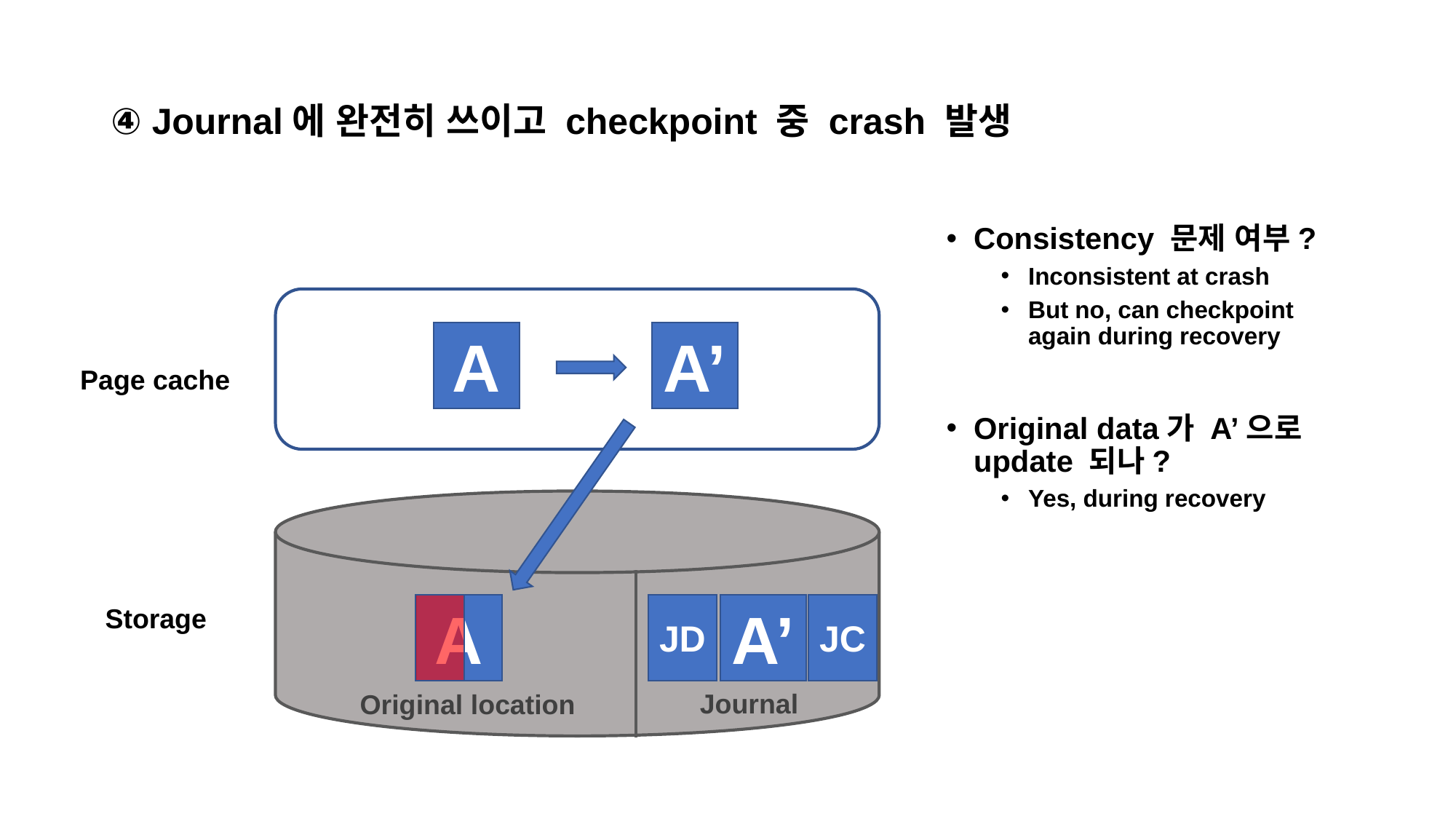

# ④ Journal에 완전히 쓰이고 checkpoint 중 crash 발생
Consistency 문제 여부?
Inconsistent at crash
But no, can checkpoint again during recovery

Original data가 A’으로 update 되나?
Yes, during recovery

A
A’
Page cache

Storage

A
JD
A’
JC
Journal
Original location